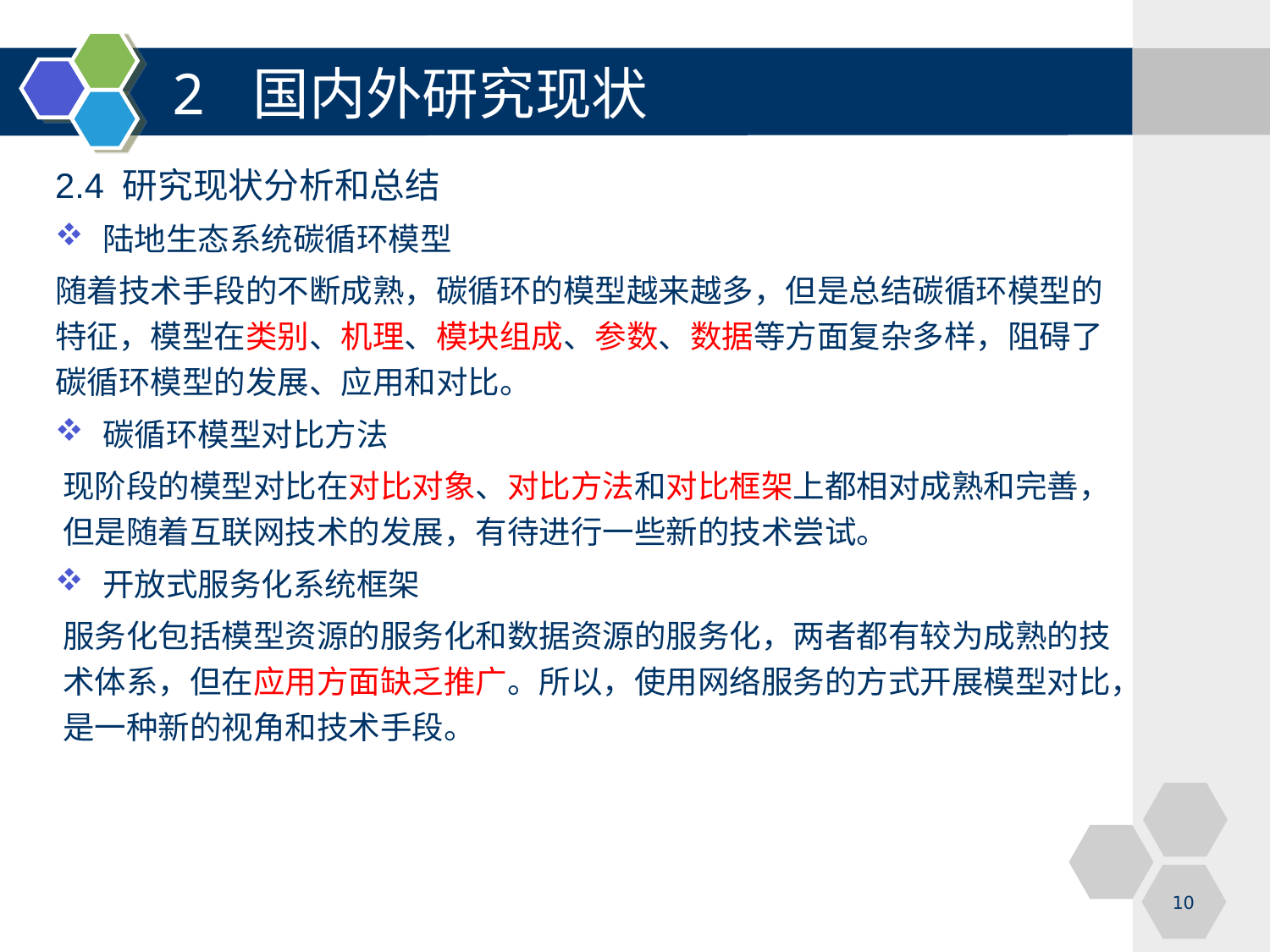

# 2 国内外研究现状
2.4 研究现状分析和总结
陆地生态系统碳循环模型
随着技术手段的不断成熟，碳循环的模型越来越多，但是总结碳循环模型的特征，模型在类别、机理、模块组成、参数、数据等方面复杂多样，阻碍了碳循环模型的发展、应用和对比。
碳循环模型对比方法
现阶段的模型对比在对比对象、对比方法和对比框架上都相对成熟和完善，但是随着互联网技术的发展，有待进行一些新的技术尝试。
开放式服务化系统框架
服务化包括模型资源的服务化和数据资源的服务化，两者都有较为成熟的技术体系，但在应用方面缺乏推广。所以，使用网络服务的方式开展模型对比，是一种新的视角和技术手段。

10